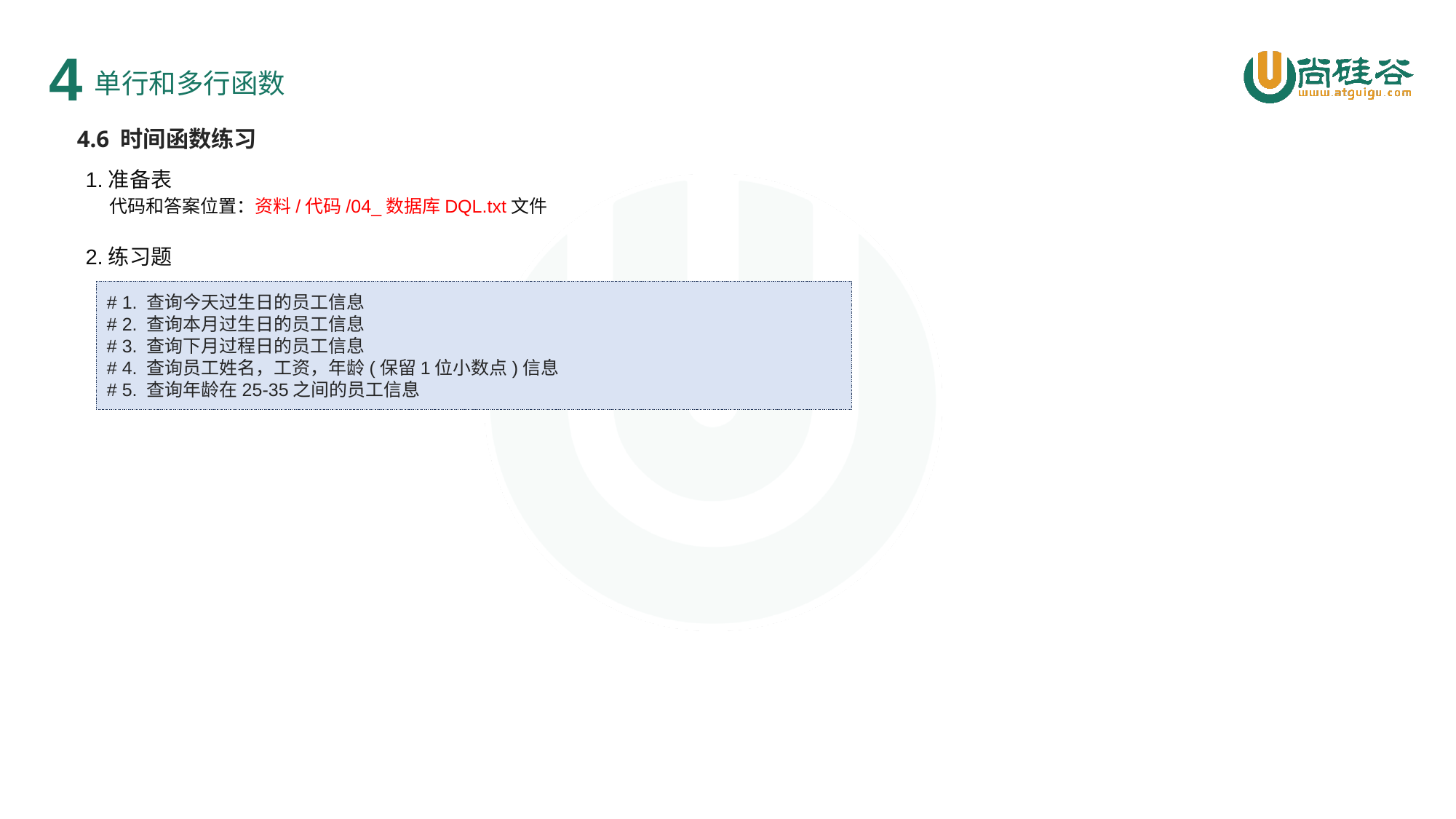

4
单行和多行函数
4.6 时间函数练习
1.准备表
    代码和答案位置：资料/代码/04_数据库DQL.txt文件
2.练习题
# 1. 查询今天过生日的员工信息
# 2. 查询本月过生日的员工信息
# 3. 查询下月过程日的员工信息
# 4. 查询员工姓名，工资，年龄(保留1位小数点)信息
# 5. 查询年龄在25-35之间的员工信息